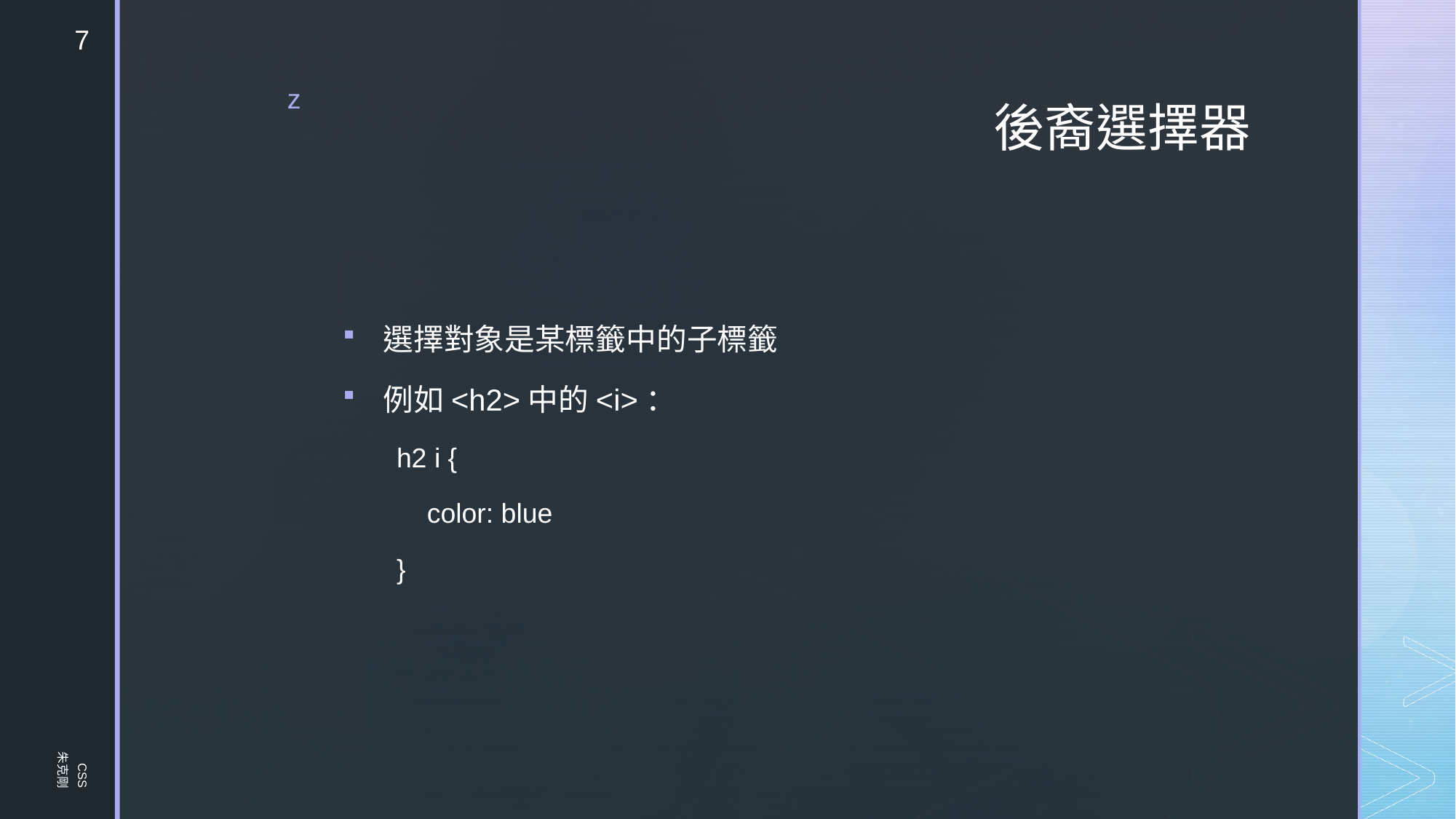

7
# 後裔選擇器
選擇對象是某標籤中的子標籤
例如<h2>中的<i>：
h2 i {
    color: blue
}

CSS
朱克剛